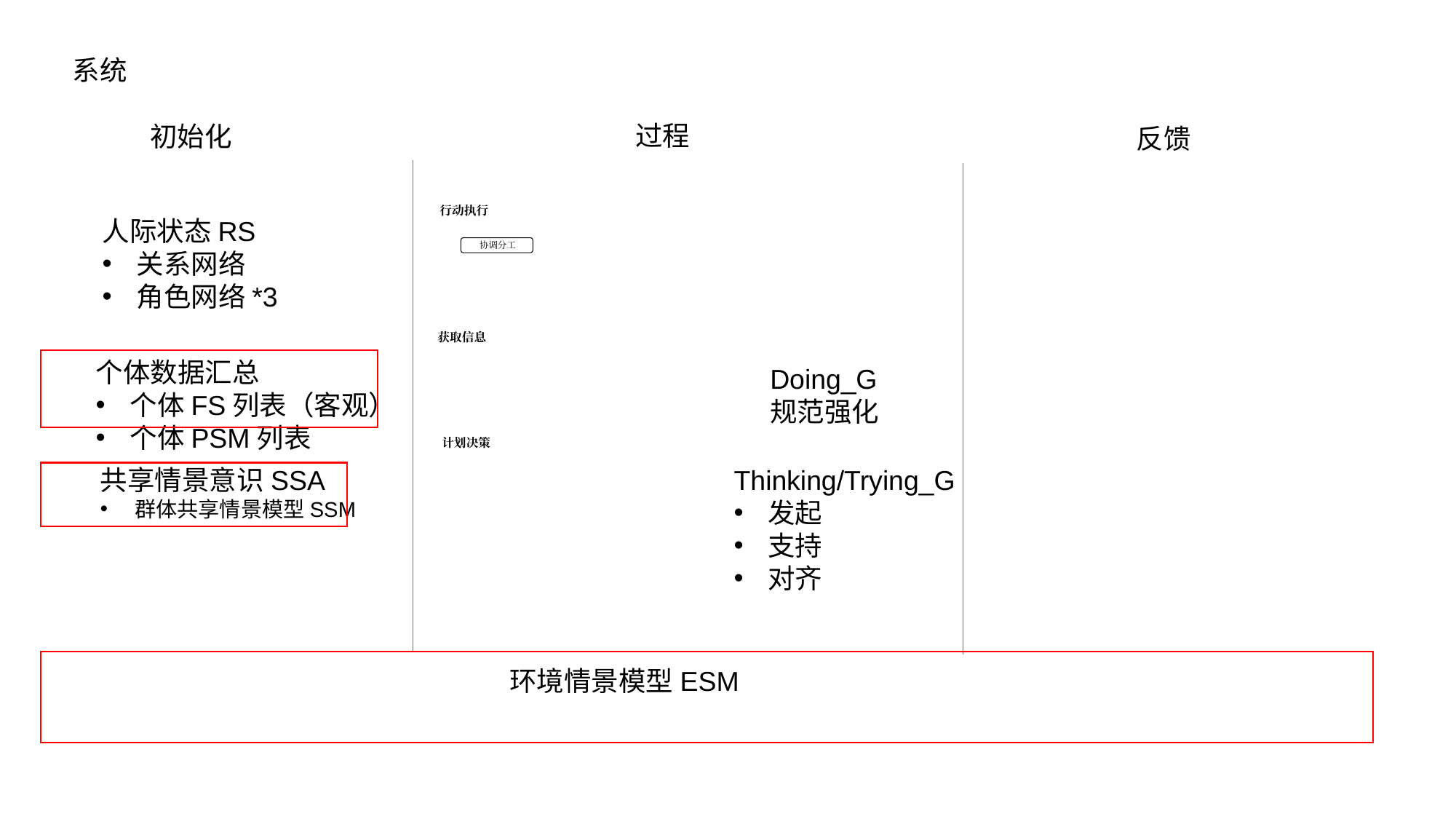

系统
过程
初始化
反馈
行动执行
人际状态RS
关系网络
角色网络*3
协调分工

获取信息

个体数据汇总
个体FS列表（客观）
个体PSM列表
Doing_G
规范强化
计划决策
共享情景意识SSA
群体共享情景模型SSM
Thinking/Trying_G
发起
支持
对齐

环境情景模型ESM